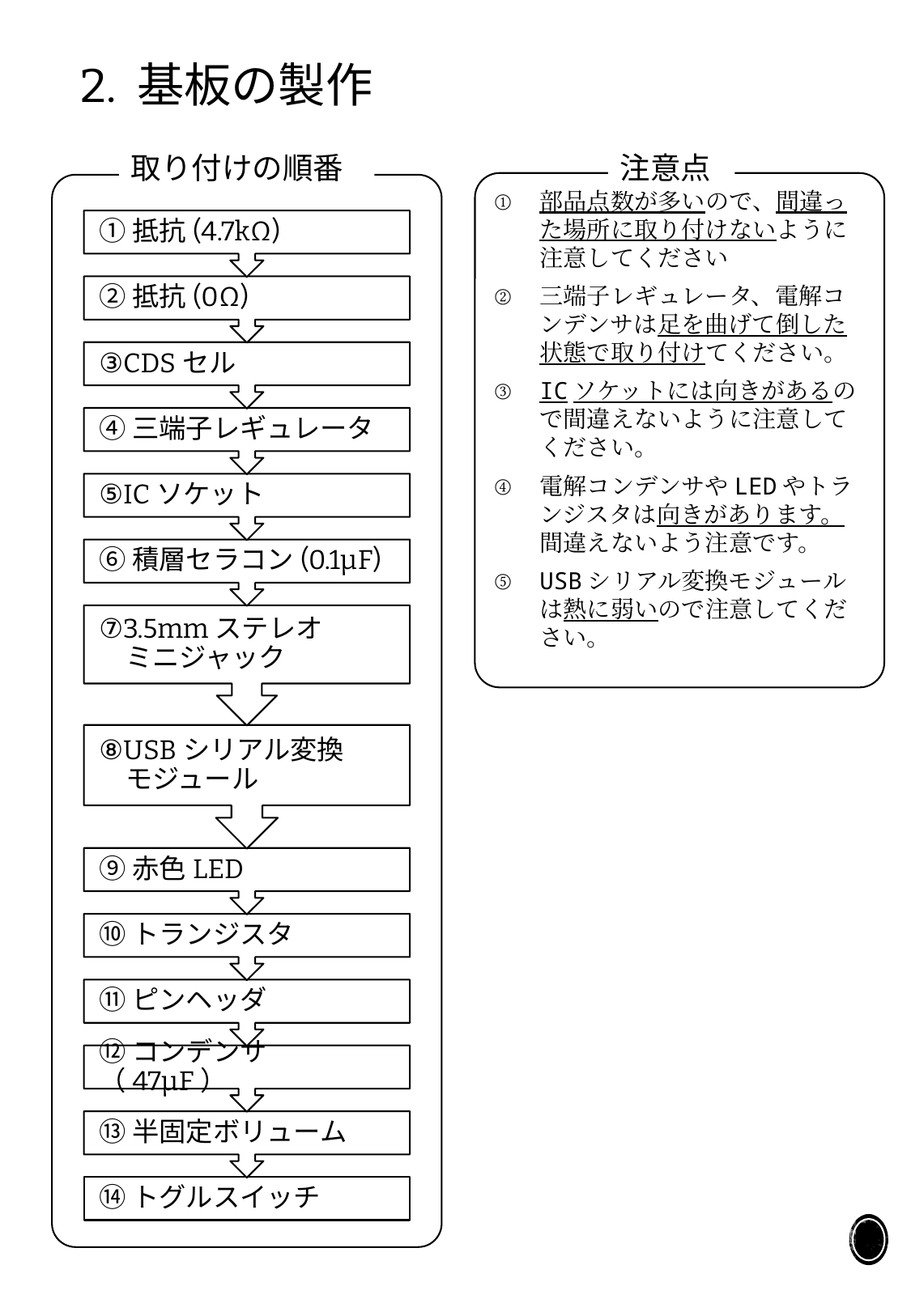

# 2. 基板の製作
注意点
部品点数が多いので、間違った場所に取り付けないように注意してください
三端子レギュレータ、電解コンデンサは足を曲げて倒した状態で取り付けてください。
ICソケットには向きがあるので間違えないように注意してください。
電解コンデンサやLEDやトランジスタは向きがあります。間違えないよう注意です。
USBシリアル変換モジュールは熱に弱いので注意してください。

取り付けの順番

⑭トグルスイッチ
⑬半固定ボリューム
⑫コンデンサ（47μF）
⑪ピンヘッダ
⑩トランジスタ
⑨赤色LED
⑧USBシリアル変換
　モジュール
⑦3.5mmステレオ
　ミニジャック
⑥積層セラコン(0.1μF)
⑤ICソケット
④三端子レギュレータ
③CDSセル
②抵抗(0Ω)
①抵抗(4.7kΩ)